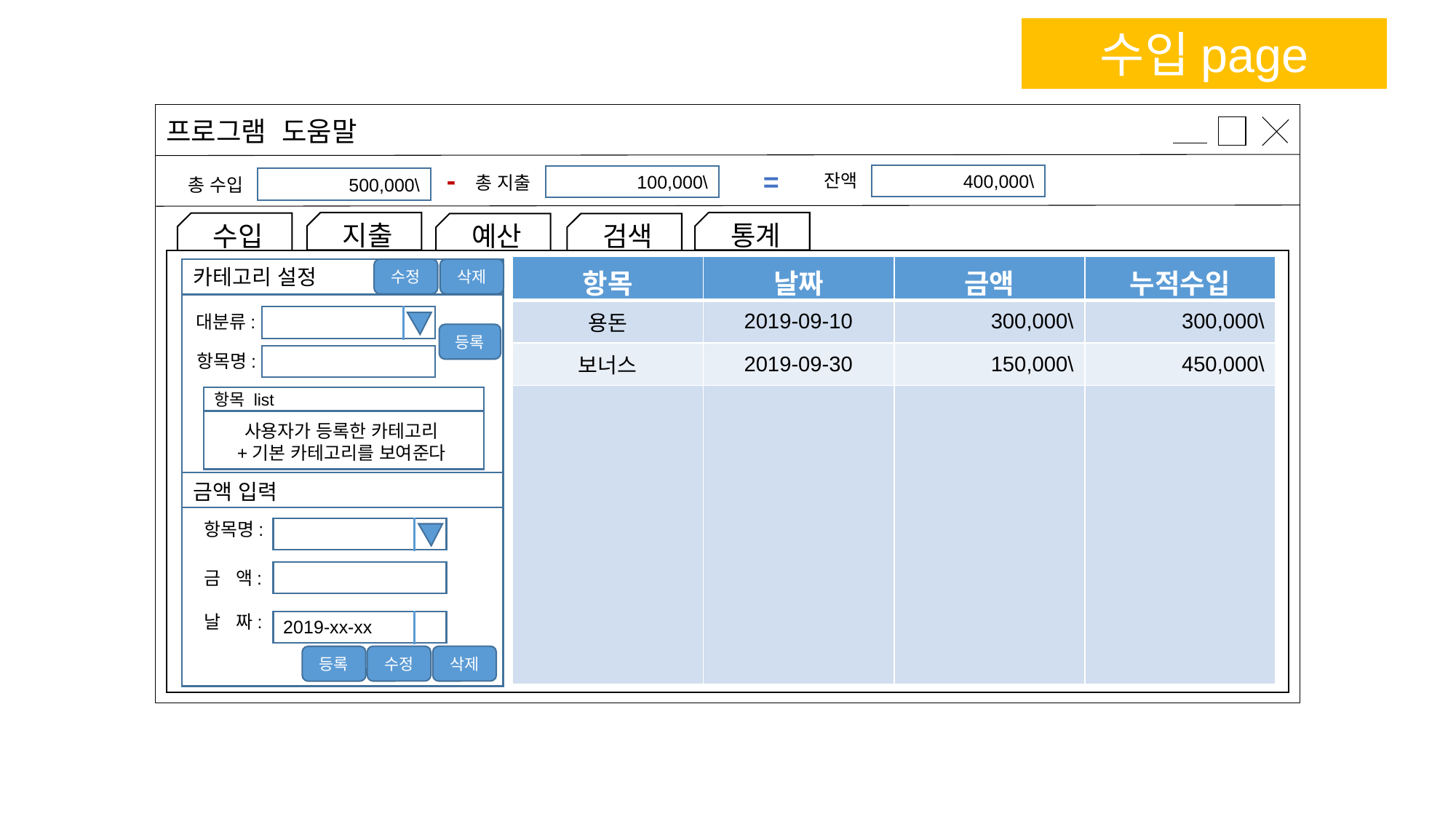

수입page
| 항목 | 날짜 | 금액 | 누적수입 |
| --- | --- | --- | --- |
| 용돈 | 2019-09-10 | 300,000\ | 300,000\ |
| 보너스 | 2019-09-30 | 150,000\ | 450,000\ |
|  |  |  |  |
카테고리 설정
삭제
수정

대분류:

등록
항목명:

항목 list

사용자가 등록한 카테고리
+기본 카테고리를 보여준다
금액 입력

항목명:

금   액:
날   짜:
2019-xx-xx

수정
삭제
등록